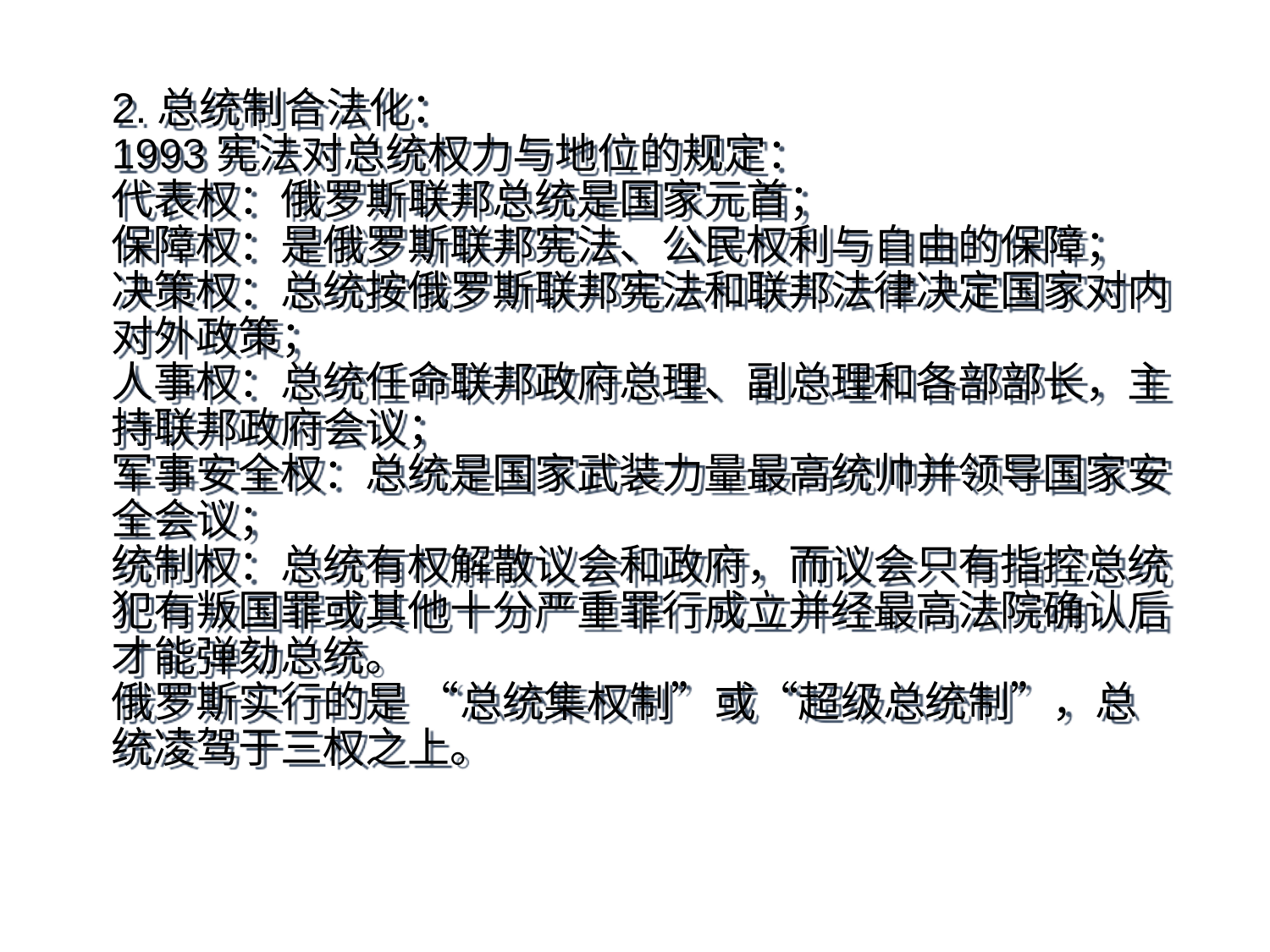

2.总统制合法化：
1993宪法对总统权力与地位的规定：
代表权：俄罗斯联邦总统是国家元首；
保障权：是俄罗斯联邦宪法、公民权利与自由的保障；
决策权：总统按俄罗斯联邦宪法和联邦法律决定国家对内对外政策；
人事权：总统任命联邦政府总理、副总理和各部部长，主持联邦政府会议；
军事安全权：总统是国家武装力量最高统帅并领导国家安全会议；
统制权：总统有权解散议会和政府，而议会只有指控总统犯有叛国罪或其他十分严重罪行成立并经最高法院确认后才能弹劾总统。
俄罗斯实行的是 “总统集权制”或“超级总统制”，总统凌驾于三权之上。